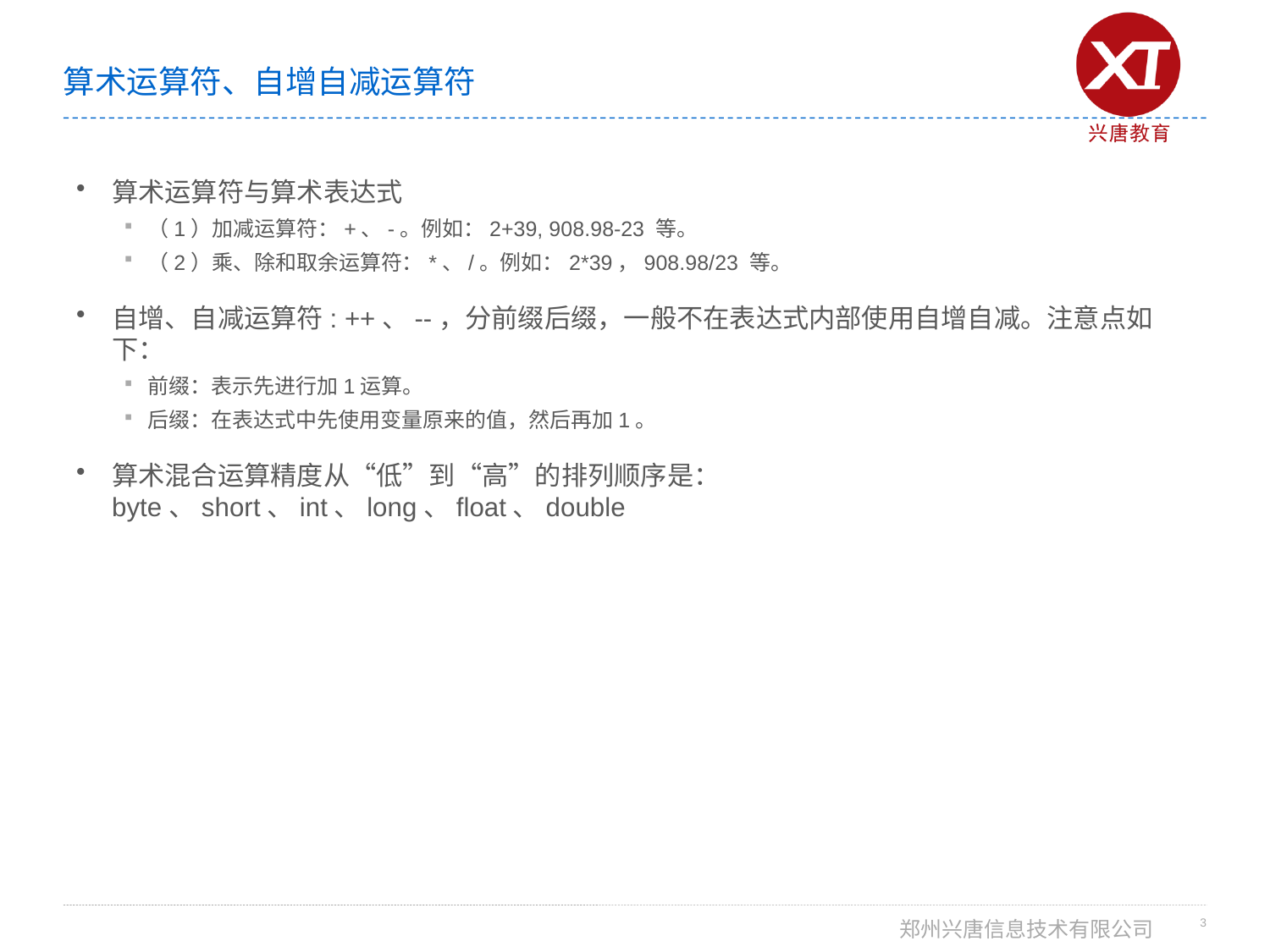

# 算术运算符、自增自减运算符
算术运算符与算术表达式
（1）加减运算符：+、-。例如：2+39, 908.98-23 等。
（2）乘、除和取余运算符：*、/。例如：2*39，908.98/23 等。
自增、自减运算符: ++、--，分前缀后缀，一般不在表达式内部使用自增自减。注意点如下：
前缀：表示先进行加1运算。
后缀：在表达式中先使用变量原来的值，然后再加1。
算术混合运算精度从“低”到“高”的排列顺序是：byte、short、int、long、float、double
3